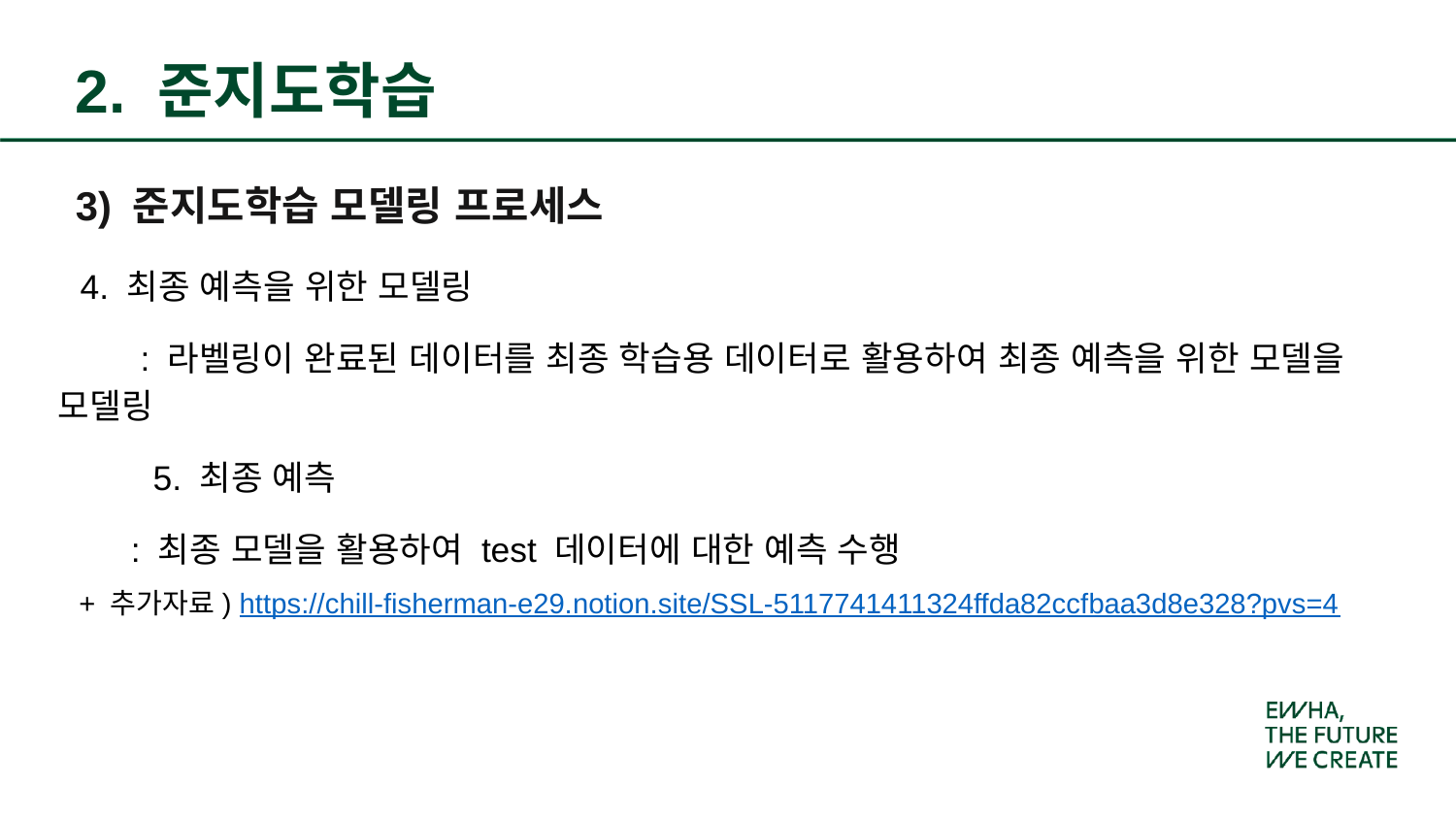

2. 준지도학습
3) 준지도학습 모델링 프로세스
4. 최종 예측을 위한 모델링
 : 라벨링이 완료된 데이터를 최종 학습용 데이터로 활용하여 최종 예측을 위한 모델을 모델링
5. 최종 예측
: 최종 모델을 활용하여 test 데이터에 대한 예측 수행
+ 추가자료) https://chill-fisherman-e29.notion.site/SSL-5117741411324ffda82ccfbaa3d8e328?pvs=4